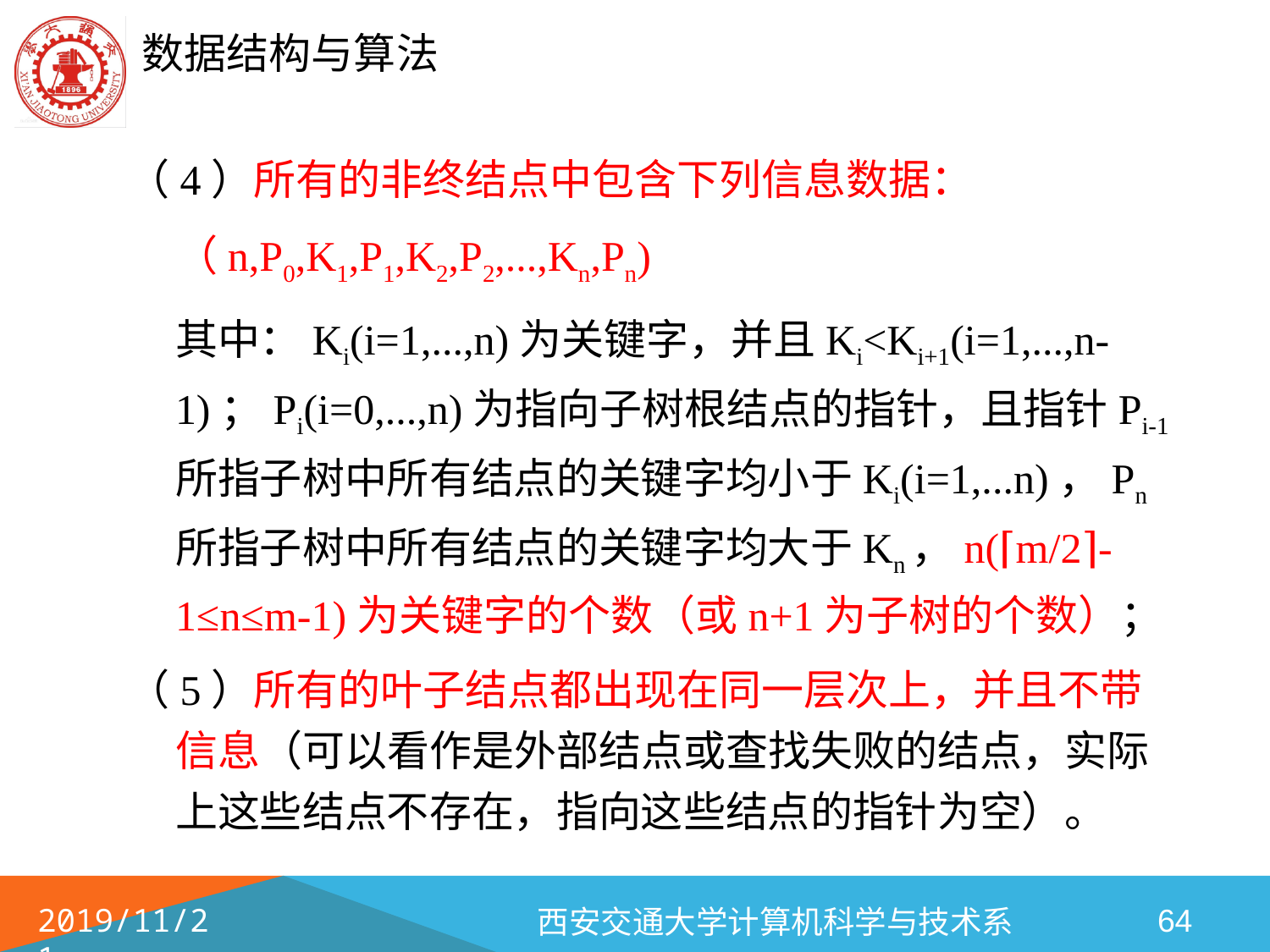

（4）所有的非终结点中包含下列信息数据：
	（n,P0,K1,P1,K2,P2,...,Kn,Pn)
	其中：Ki(i=1,...,n)为关键字，并且Ki<Ki+1(i=1,...,n-1)；Pi(i=0,...,n)为指向子树根结点的指针，且指针Pi-1所指子树中所有结点的关键字均小于Ki(i=1,...n)，Pn所指子树中所有结点的关键字均大于Kn，n(⌈m/2⌉-1≤n≤m-1)为关键字的个数（或n+1为子树的个数）；
（5）所有的叶子结点都出现在同一层次上，并且不带信息（可以看作是外部结点或查找失败的结点，实际上这些结点不存在，指向这些结点的指针为空）。